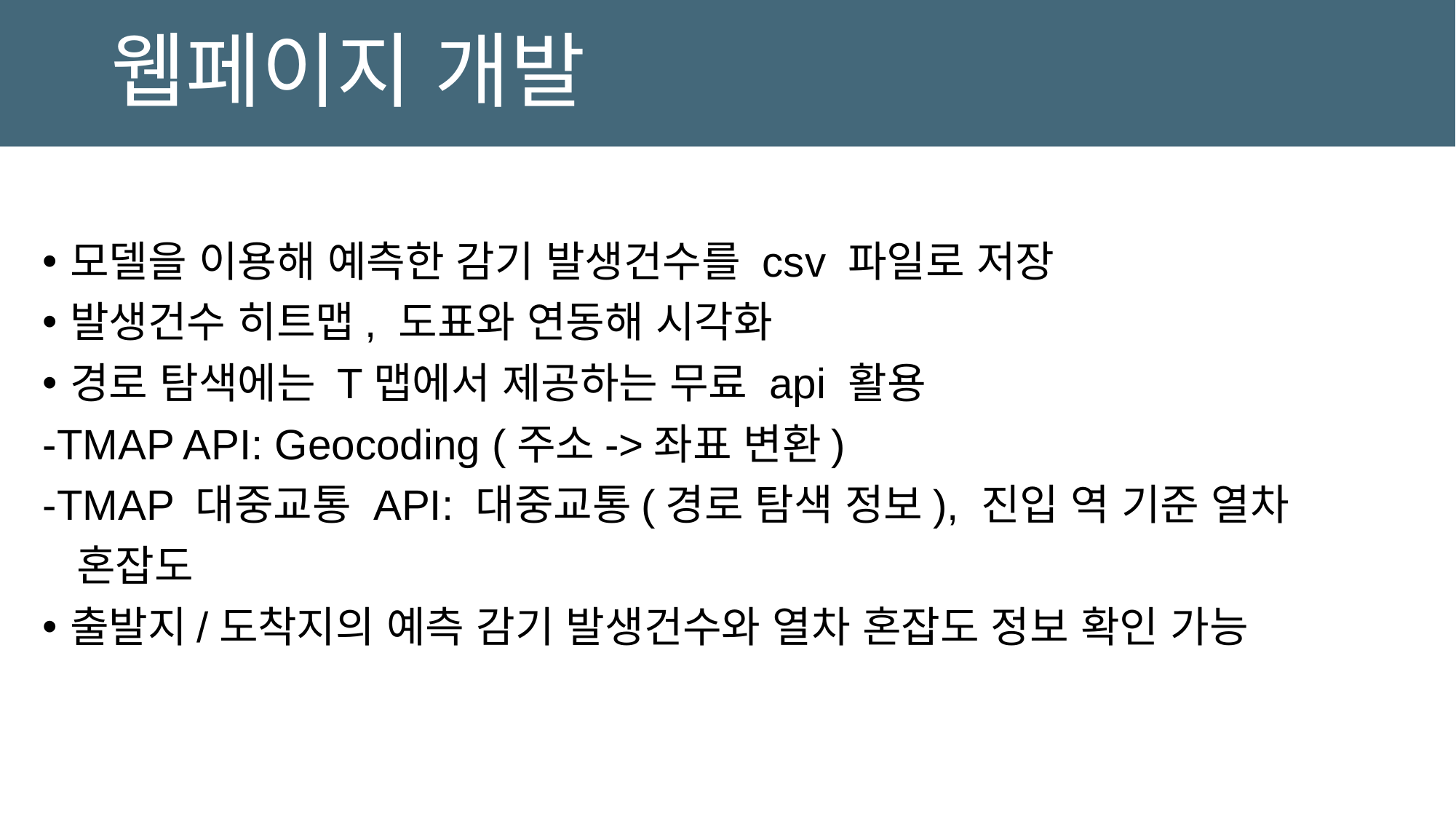

# 웹페이지 개발
모델을 이용해 예측한 감기 발생건수를 csv 파일로 저장
발생건수 히트맵, 도표와 연동해 시각화
경로 탐색에는 T맵에서 제공하는 무료 api 활용
-TMAP API: Geocoding (주소->좌표 변환)
-TMAP 대중교통 API: 대중교통(경로 탐색 정보), 진입 역 기준 열차
  혼잡도
출발지/도착지의 예측 감기 발생건수와 열차 혼잡도 정보 확인 가능